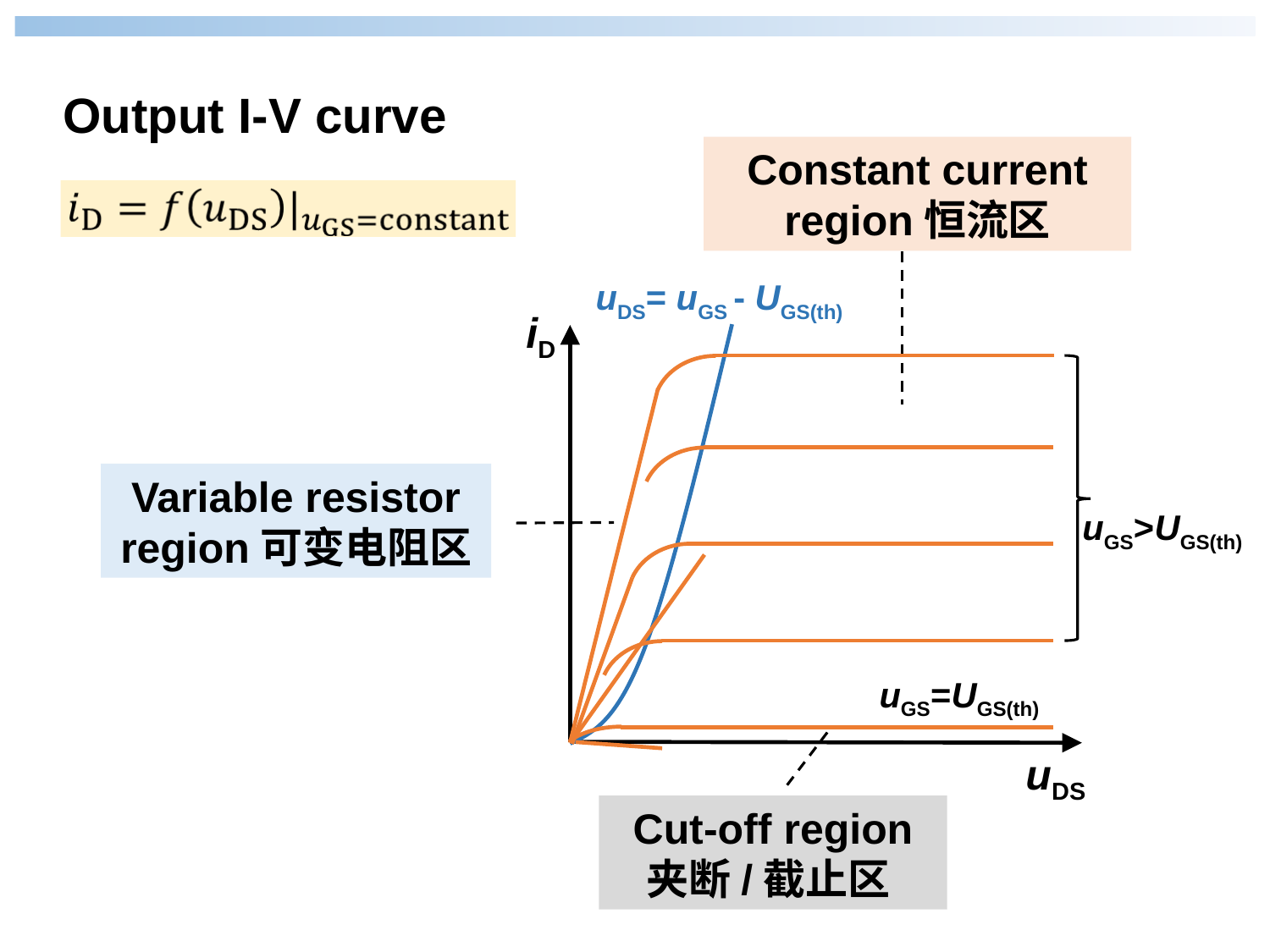

Output I-V curve
Constant current region恒流区

uDS= uGS - UGS(th)
iD
uDS

Variable resistor region可变电阻区
uGS>UGS(th)

uGS=UGS(th)

Cut-off region 夹断/截止区